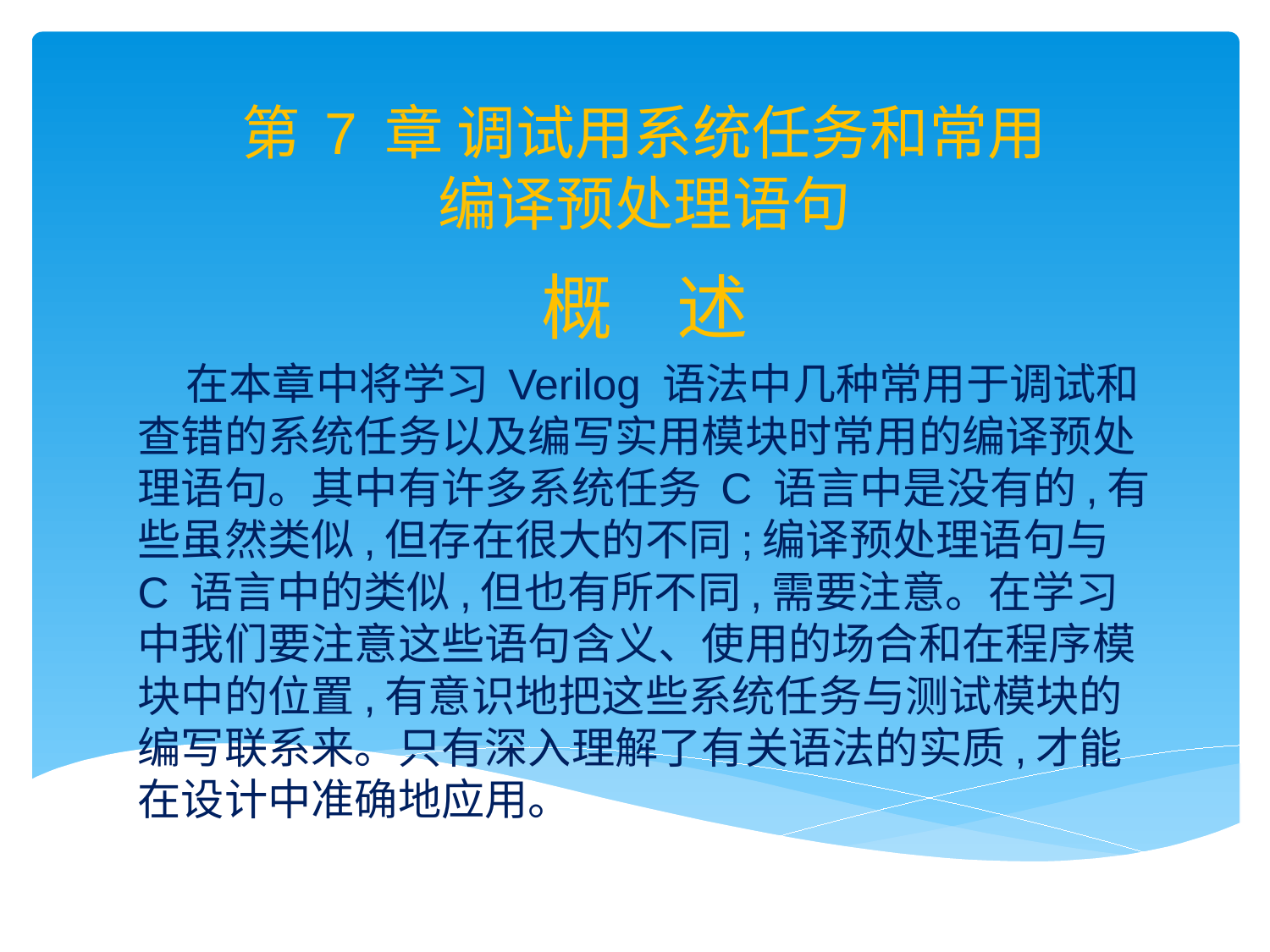

# 第 7 章 调试用系统任务和常用 编译预处理语句
概    述
    在本章中将学习 Verilog 语法中几种常用于调试和查错的系统任务以及编写实用模块时常用的编译预处理语句。其中有许多系统任务 C 语言中是没有的,有些虽然类似,但存在很大的不同;编译预处理语句与 C 语言中的类似,但也有所不同,需要注意。在学习中我们要注意这些语句含义、使用的场合和在程序模块中的位置,有意识地把这些系统任务与测试模块的编写联系来。只有深入理解了有关语法的实质,才能在设计中准确地应用。